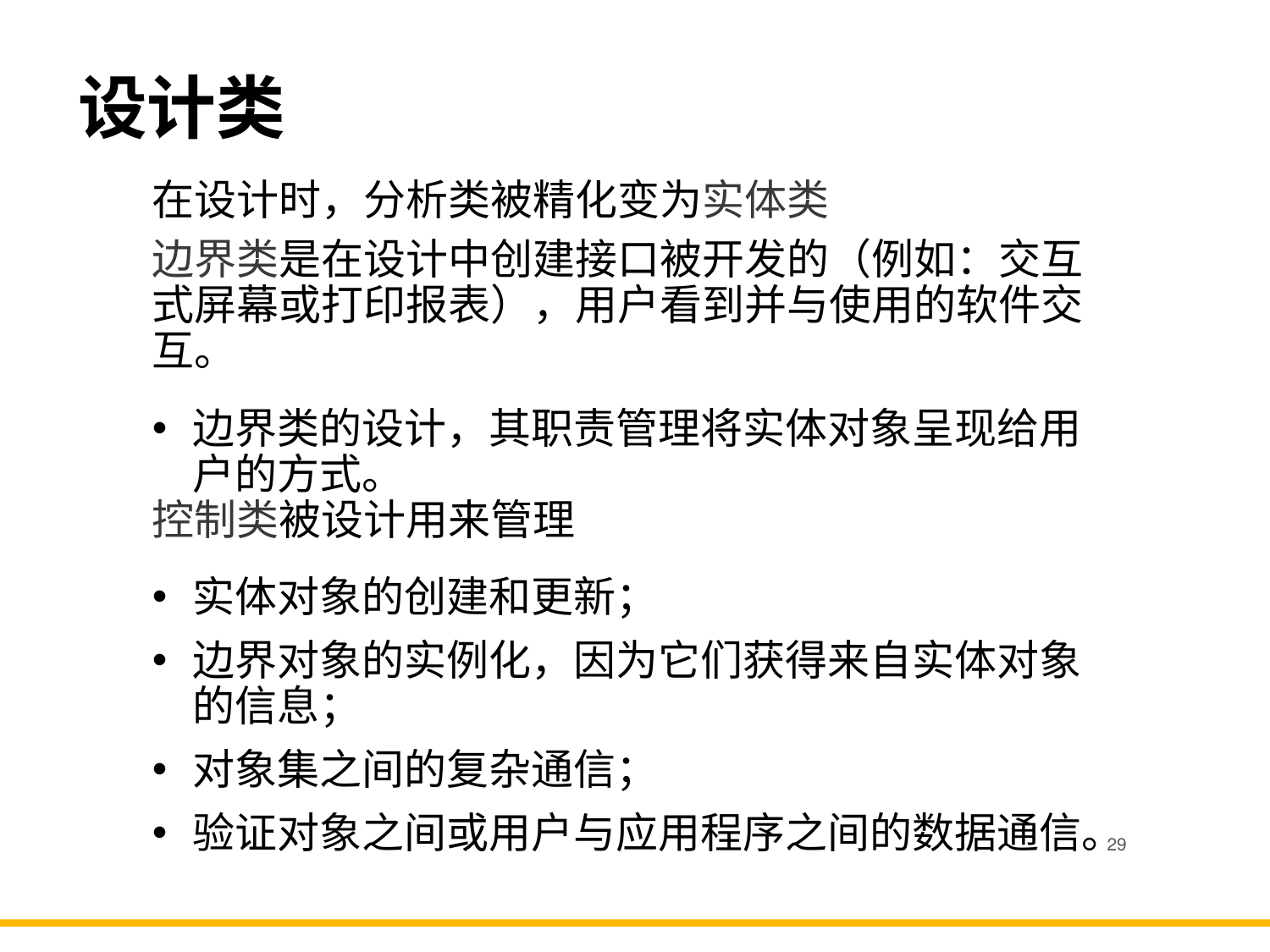

# 设计类
在设计时，分析类被精化变为实体类
边界类是在设计中创建接口被开发的（例如：交互式屏幕或打印报表），用户看到并与使用的软件交互。
边界类的设计，其职责管理将实体对象呈现给用户的方式。
控制类被设计用来管理
实体对象的创建和更新；
边界对象的实例化，因为它们获得来自实体对象的信息；
对象集之间的复杂通信；
验证对象之间或用户与应用程序之间的数据通信。
29